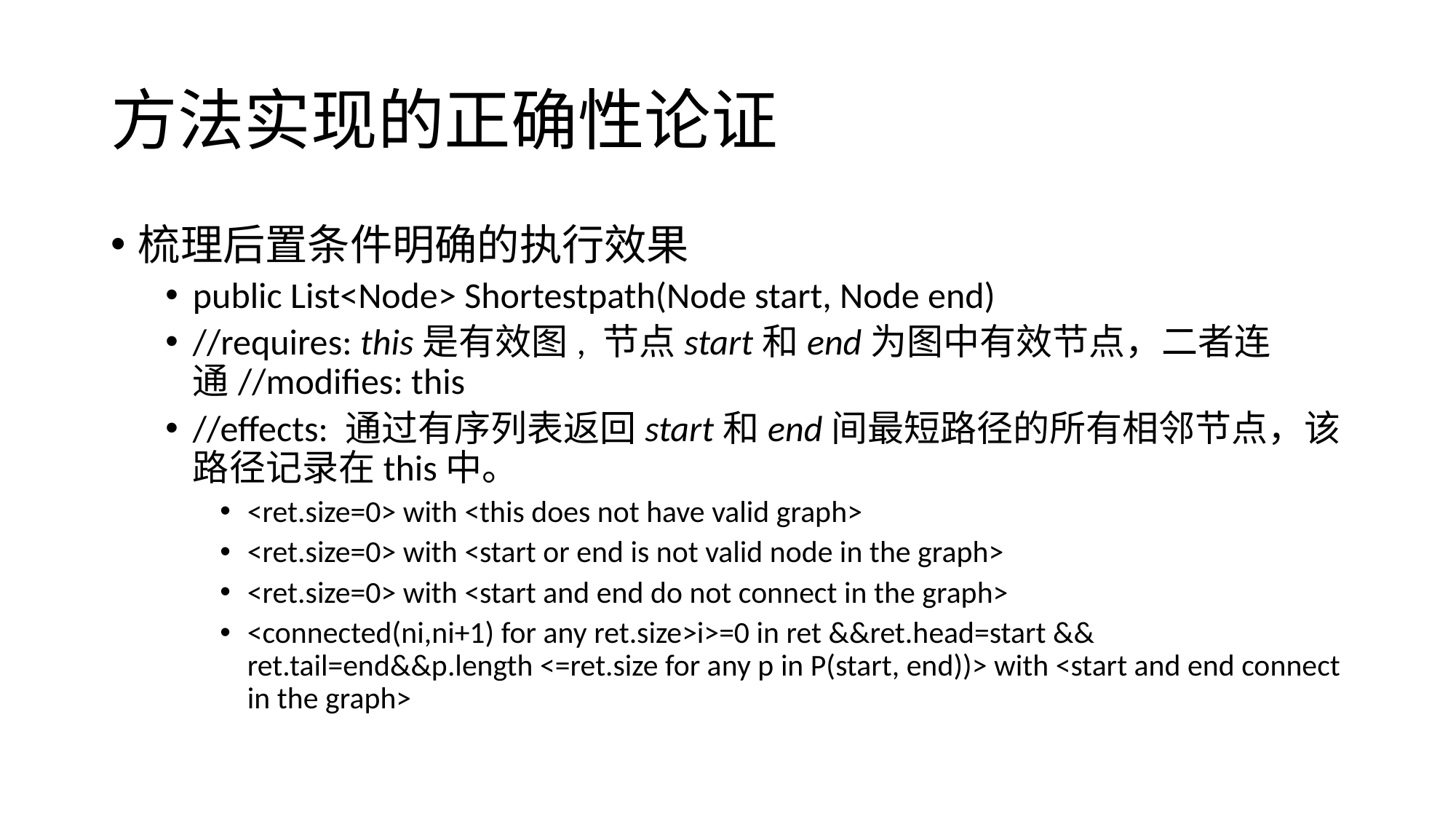

# 方法实现的正确性论证
梳理后置条件明确的执行效果
public List<Node> Shortestpath(Node start, Node end)
//requires: this是有效图, 节点start和end为图中有效节点，二者连通//modifies: this
//effects: 通过有序列表返回start和end间最短路径的所有相邻节点，该路径记录在this中。
<ret.size=0> with <this does not have valid graph>
<ret.size=0> with <start or end is not valid node in the graph>
<ret.size=0> with <start and end do not connect in the graph>
<connected(ni,ni+1) for any ret.size>i>=0 in ret &&ret.head=start && ret.tail=end&&p.length <=ret.size for any p in P(start, end))> with <start and end connect in the graph>